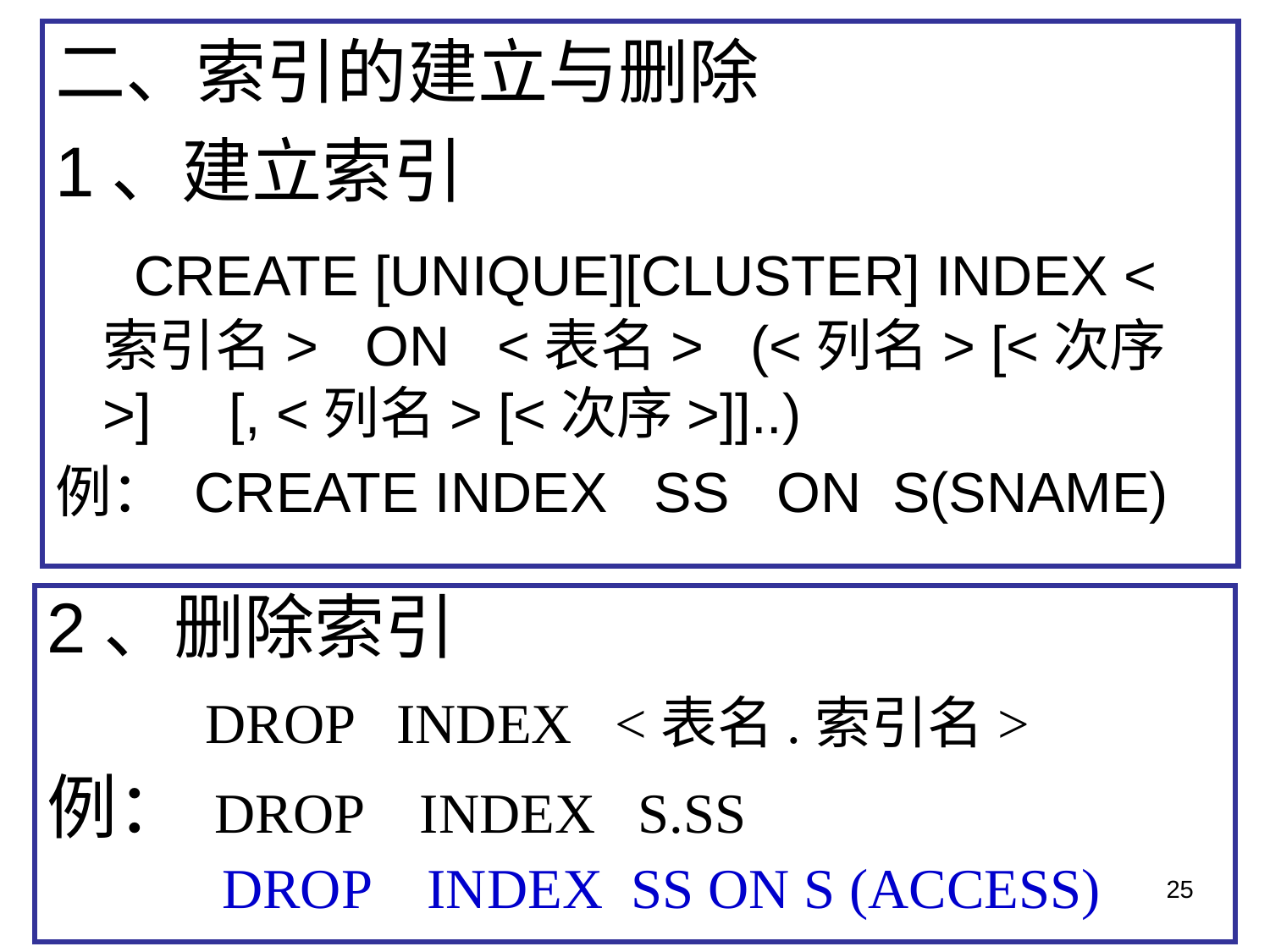

二、索引的建立与删除
1、建立索引
    CREATE [UNIQUE][CLUSTER] INDEX <索引名>   ON   <表名>   (<列名> [<次序>]     [, <列名> [<次序>]]..)
例： CREATE INDEX   SS   ON  S(SNAME)
2、删除索引
         DROP   INDEX   <表名.索引名>
例： DROP    INDEX   S.SS
		DROP    INDEX  SS ON S (ACCESS)
25